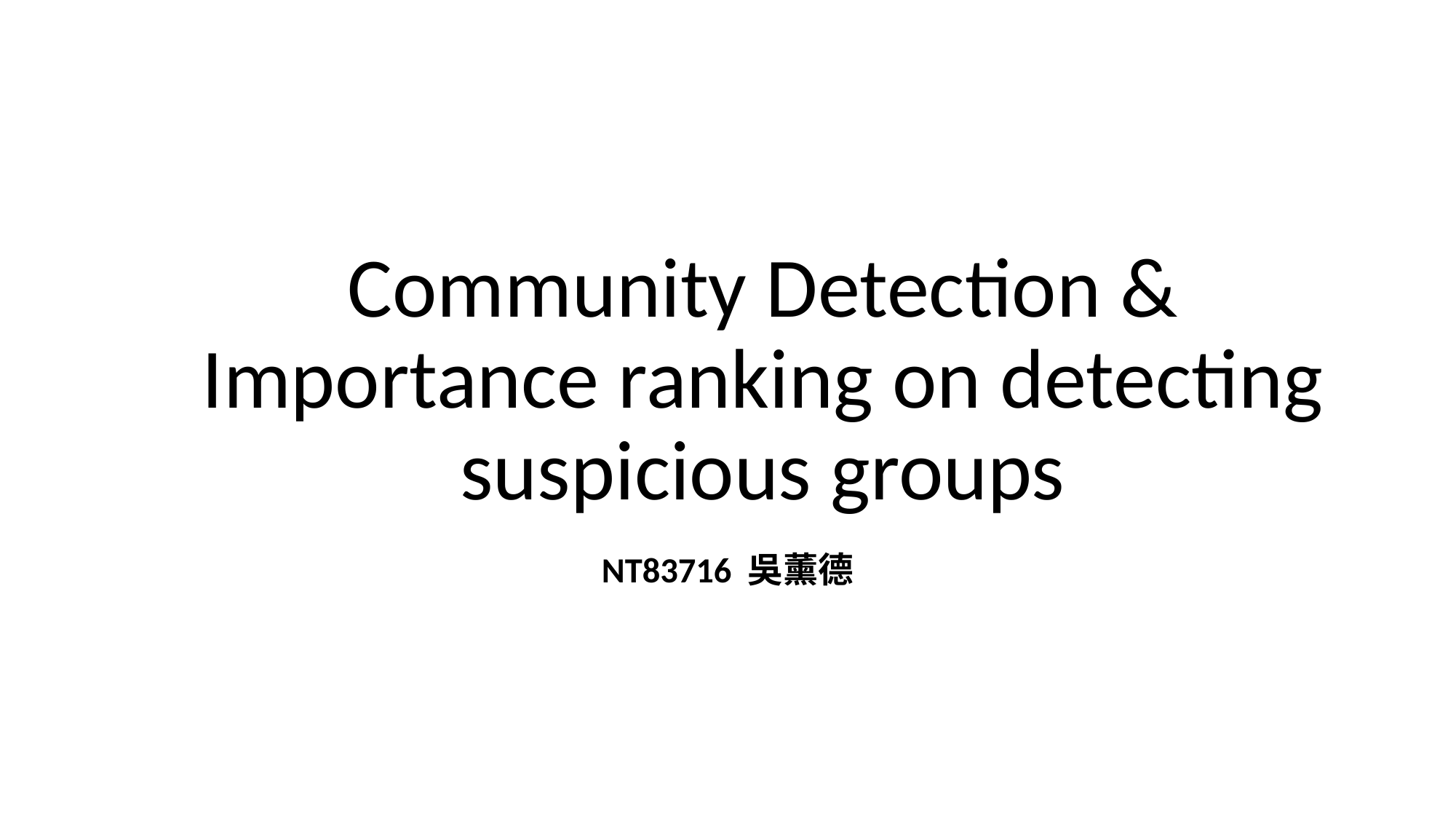

# Community Detection & Importance ranking on detecting suspicious groups
NT83716 吳薰德